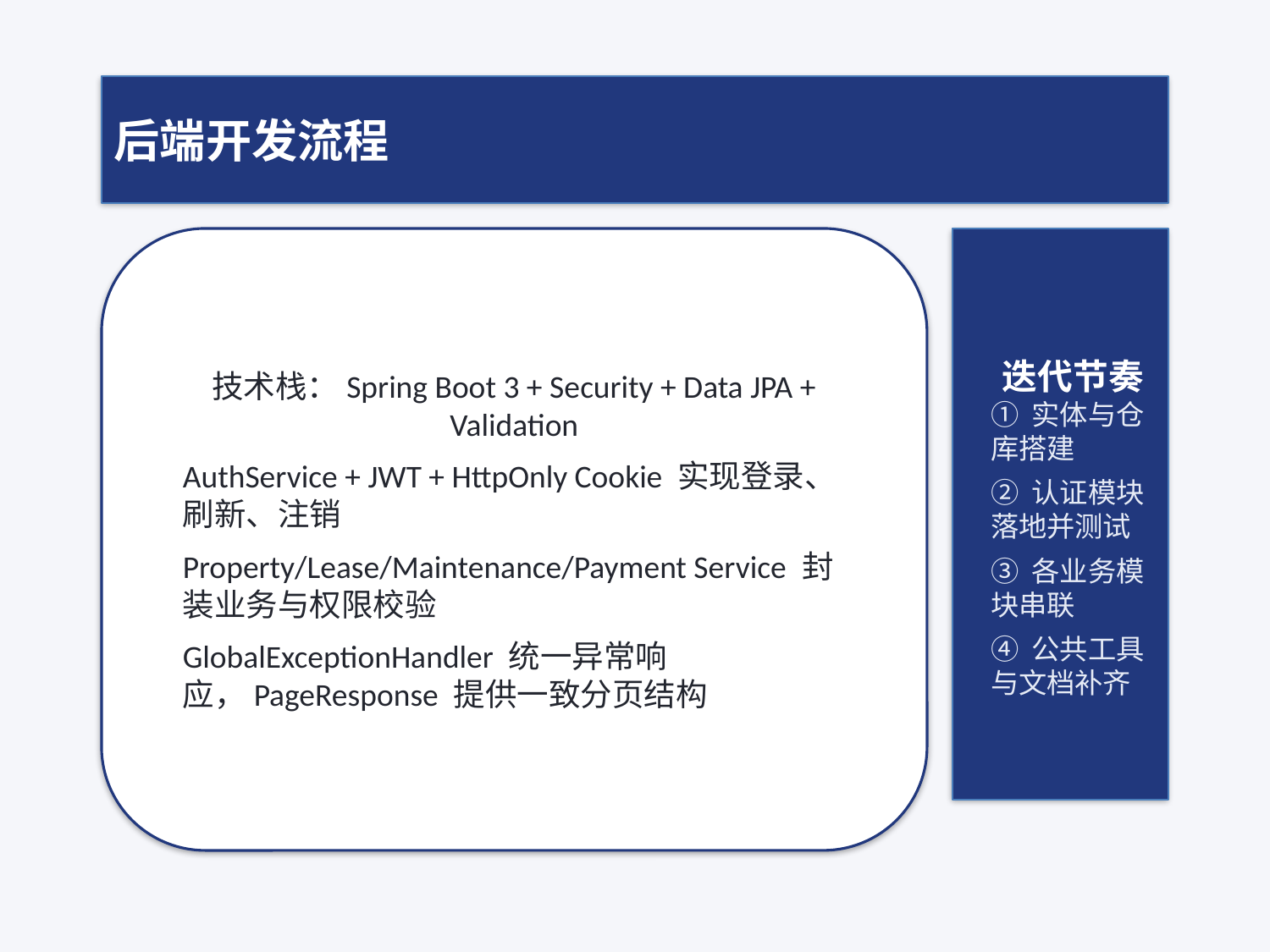

后端开发流程
技术栈：Spring Boot 3 + Security + Data JPA + Validation
AuthService + JWT + HttpOnly Cookie 实现登录、刷新、注销
Property/Lease/Maintenance/Payment Service 封装业务与权限校验
GlobalExceptionHandler 统一异常响应，PageResponse 提供一致分页结构
迭代节奏
① 实体与仓库搭建
② 认证模块落地并测试
③ 各业务模块串联
④ 公共工具与文档补齐